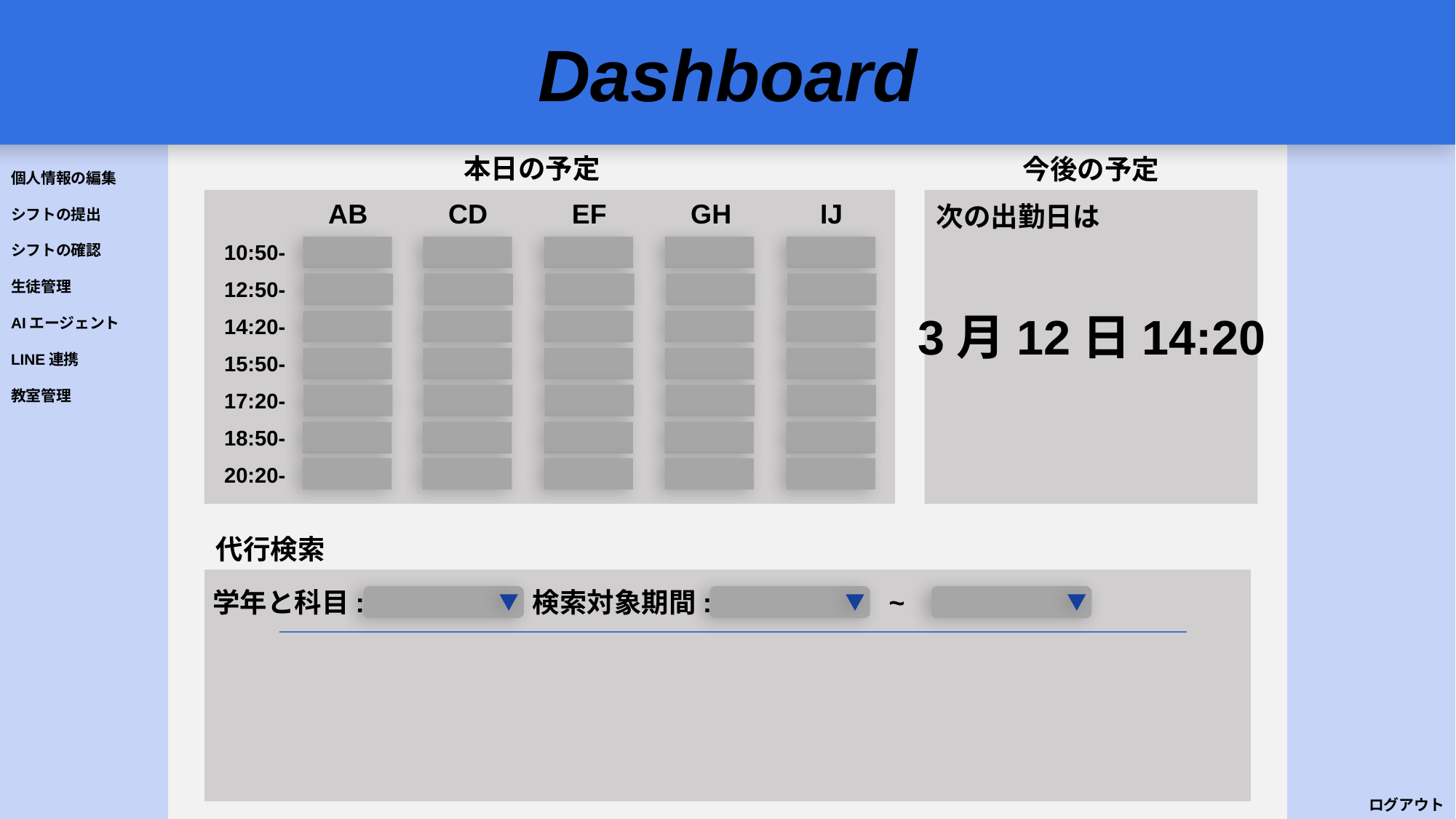

Dashboard

ログアウト

個人情報の編集

シフトの提出

シフトの確認

生徒管理

AIエージェント

LINE連携

教室管理

本日の予定
今後の予定

AB
EF
GH
IJ
CD
次の出勤日は
10:50-

12:50-

3月12日14:20
14:20-

15:50-

17:20-

18:50-

20:20-

代行検索

~
学年と科目:
検索対象期間: